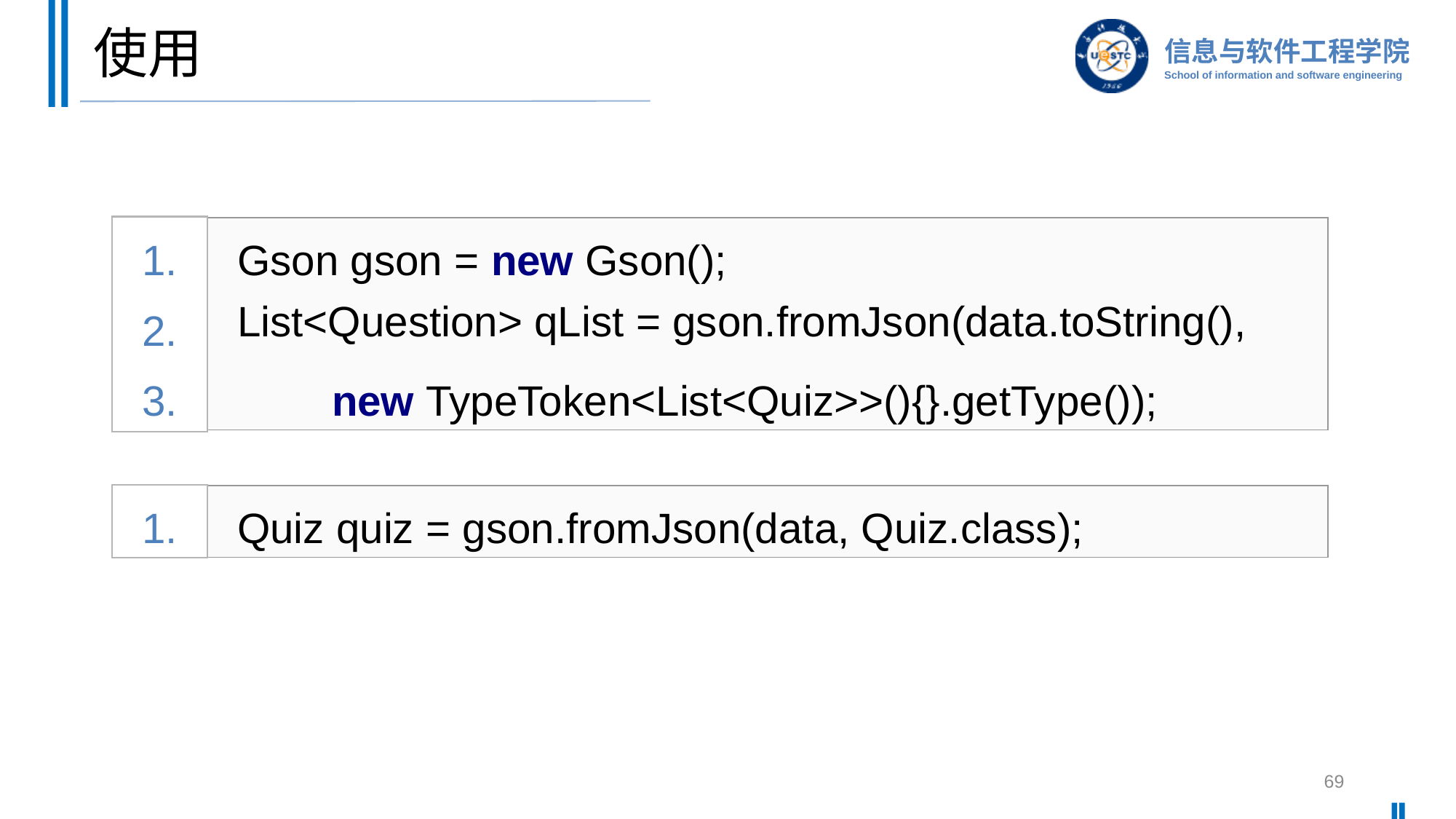

# 使用
1.
2.
3.
Gson gson = new Gson();
List<Question> qList = gson.fromJson(data.toString(),
        new TypeToken<List<Quiz>>(){}.getType());
1.
Quiz quiz = gson.fromJson(data, Quiz.class);
69